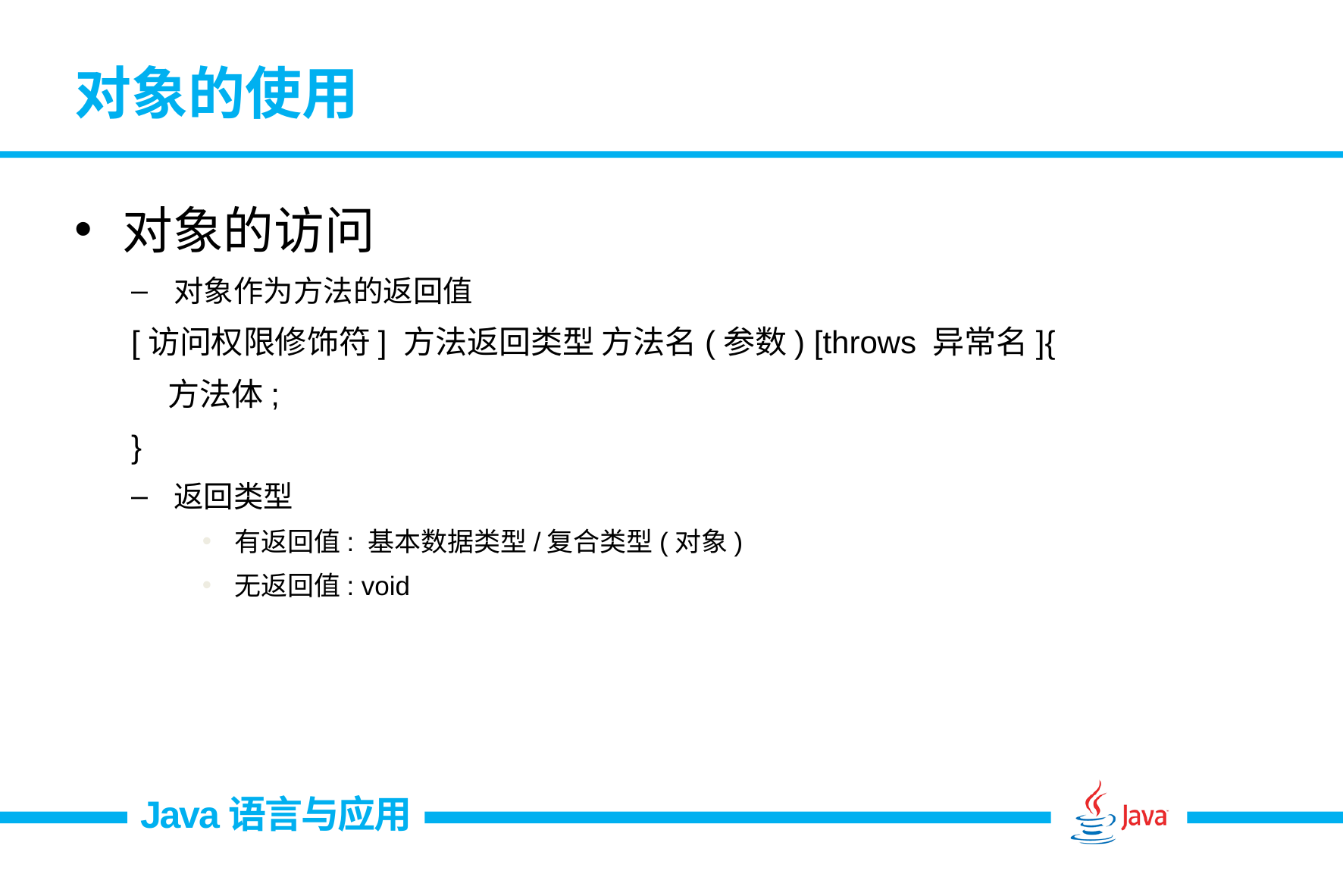

# 对象的使用
对象的访问
对象作为方法的返回值
[访问权限修饰符] 方法返回类型 方法名(参数) [throws 异常名]{
    方法体;
}
返回类型
有返回值: 基本数据类型/复合类型(对象)
无返回值: void

65